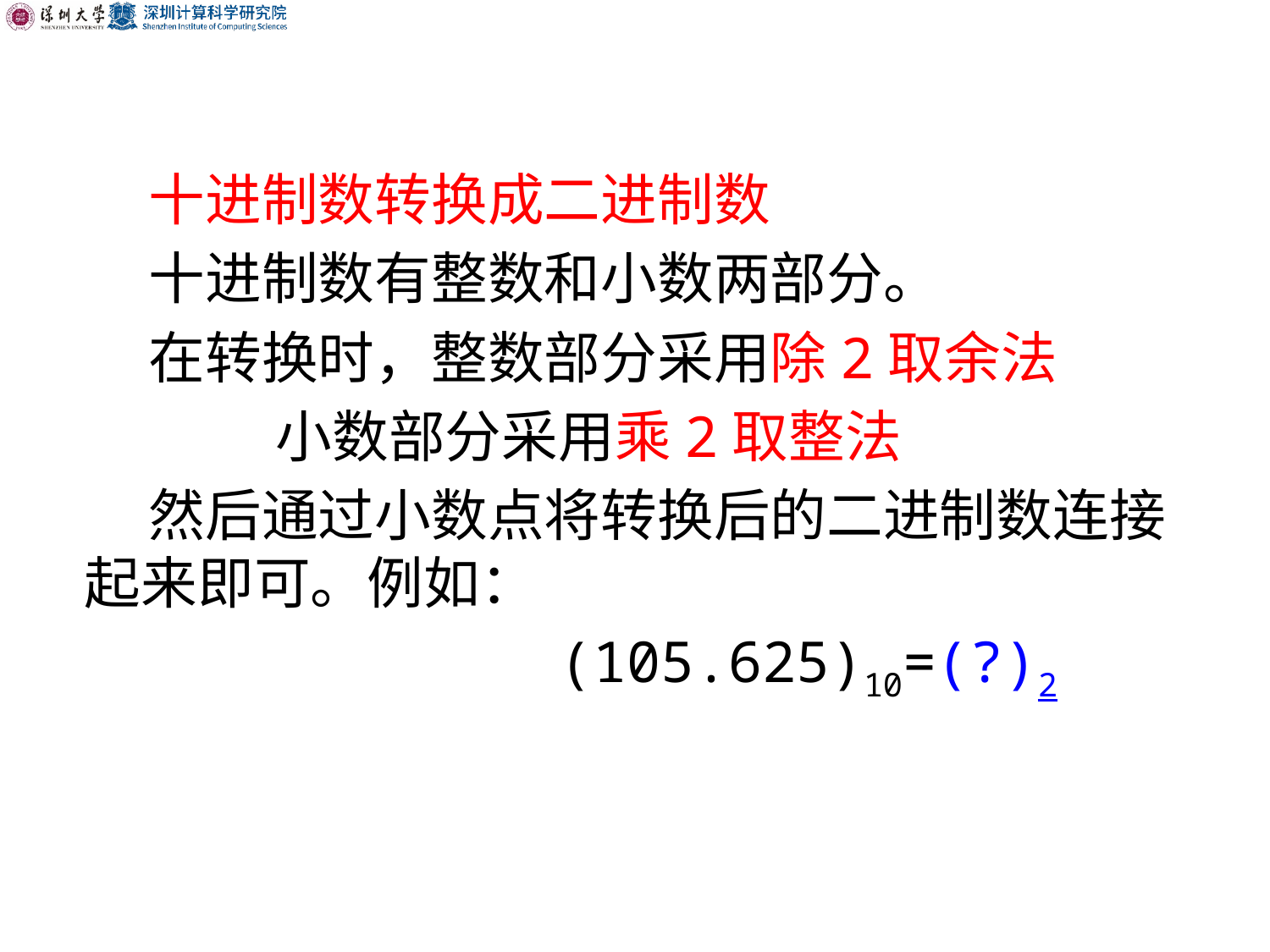

#
    十进制数转换成二进制数
    十进制数有整数和小数两部分。
    在转换时，整数部分采用除2取余法
              小数部分采用乘2取整法
    然后通过小数点将转换后的二进制数连接起来即可。例如：
              (105.625)10=(?)2